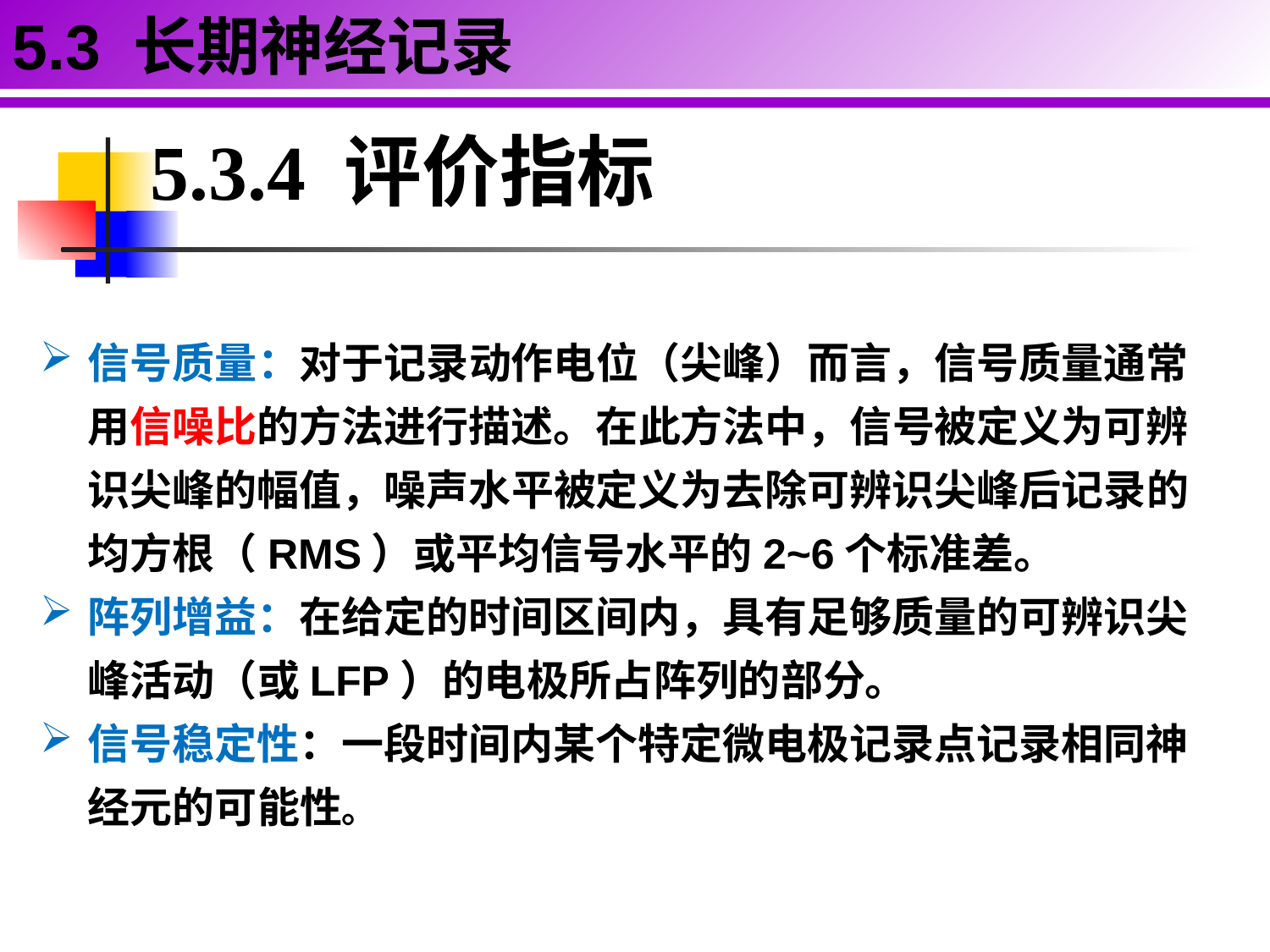

5.3 长期神经记录

5.3.4 评价指标
信号质量：对于记录动作电位（尖峰）而言，信号质量通常用信噪比的方法进行描述。在此方法中，信号被定义为可辨识尖峰的幅值，噪声水平被定义为去除可辨识尖峰后记录的均方根（RMS）或平均信号水平的2~6个标准差。
阵列增益：在给定的时间区间内，具有足够质量的可辨识尖峰活动（或LFP）的电极所占阵列的部分。
信号稳定性：一段时间内某个特定微电极记录点记录相同神经元的可能性。